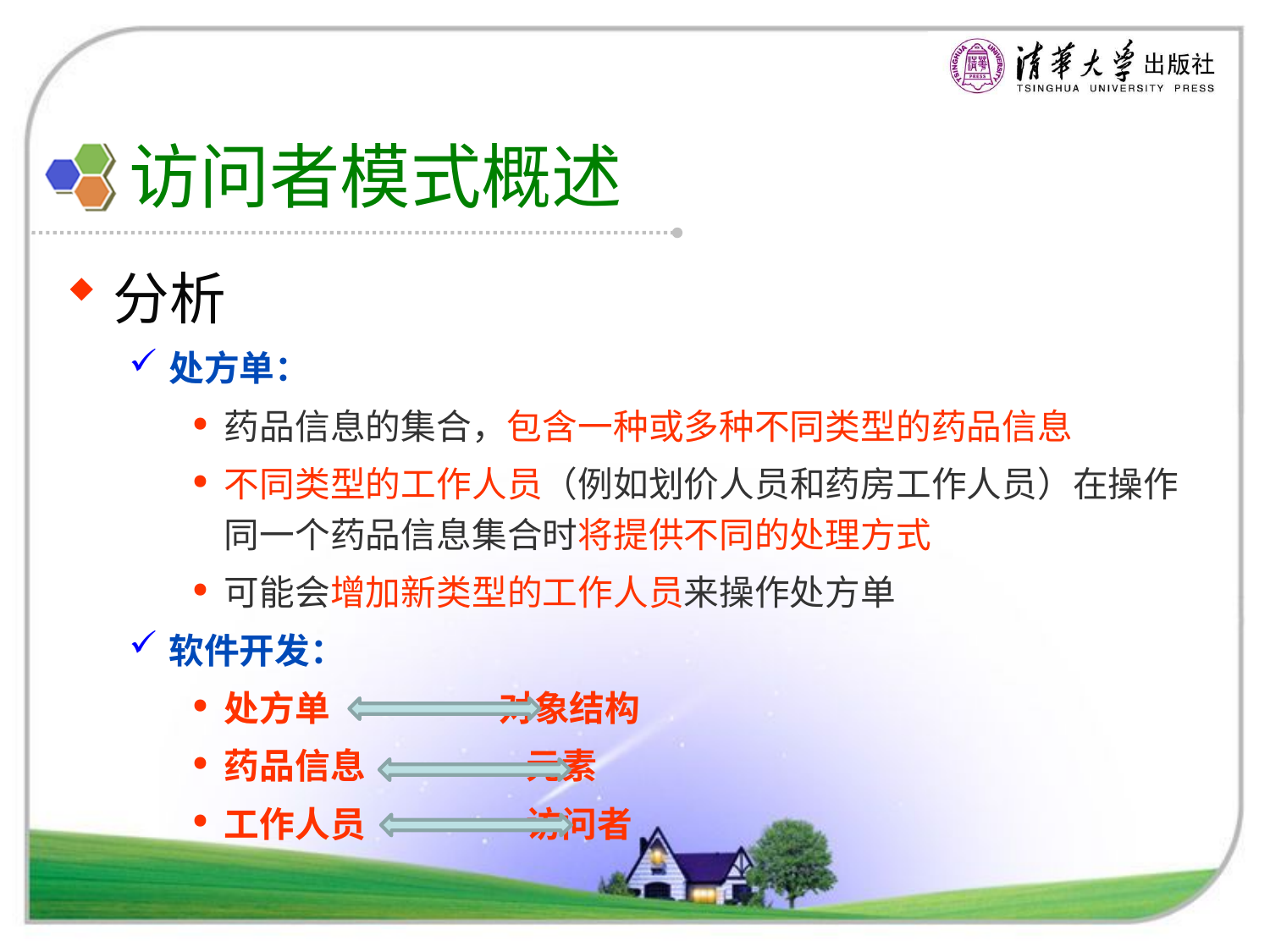

# 访问者模式概述
分析
处方单：
药品信息的集合，包含一种或多种不同类型的药品信息
不同类型的工作人员（例如划价人员和药房工作人员）在操作同一个药品信息集合时将提供不同的处理方式
可能会增加新类型的工作人员来操作处方单
软件开发：
处方单                     对象结构
药品信息                    元素
工作人员                    访问者